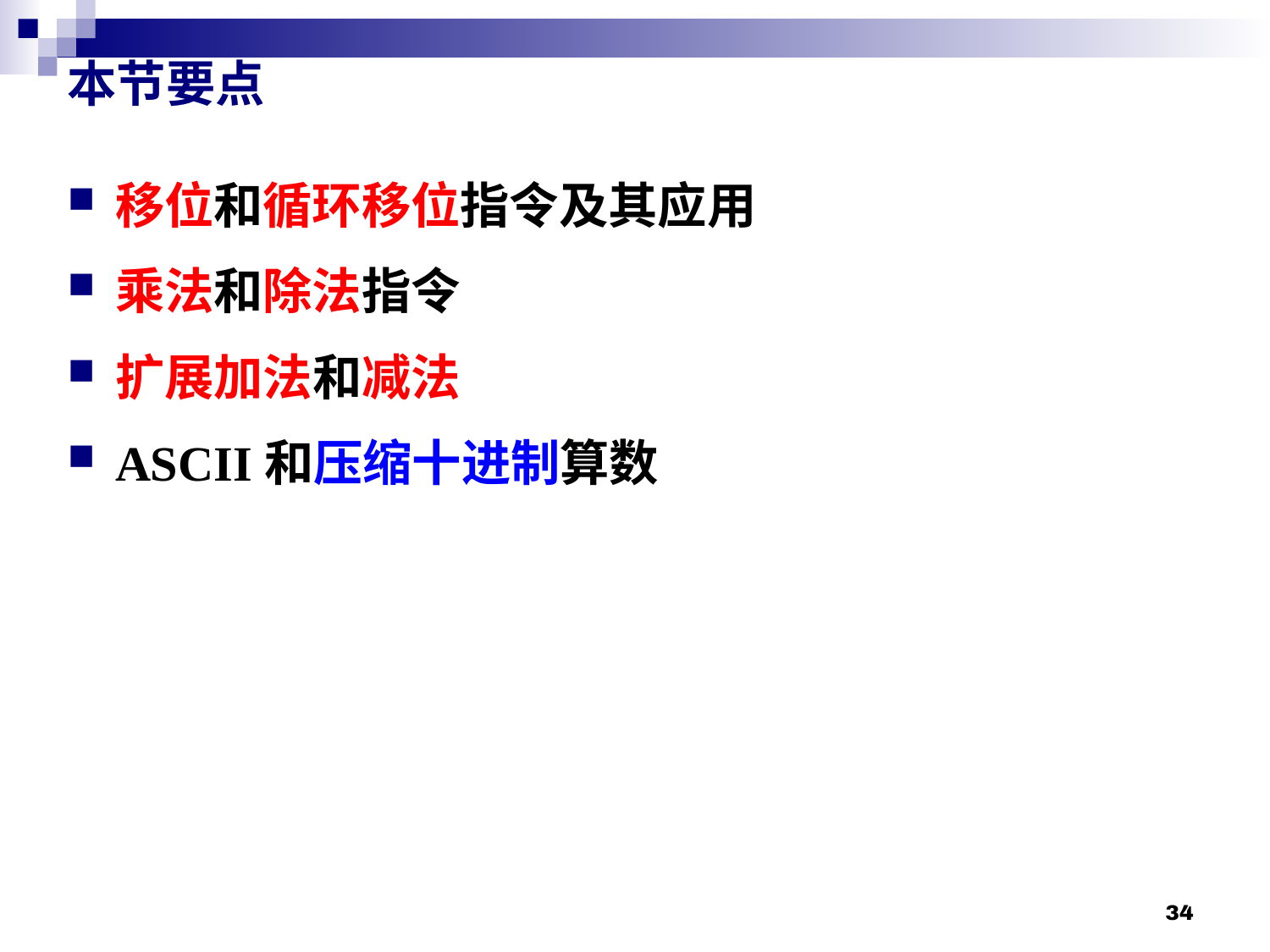

# 本节要点
移位和循环移位指令及其应用
乘法和除法指令
扩展加法和减法
ASCII和压缩十进制算数

34